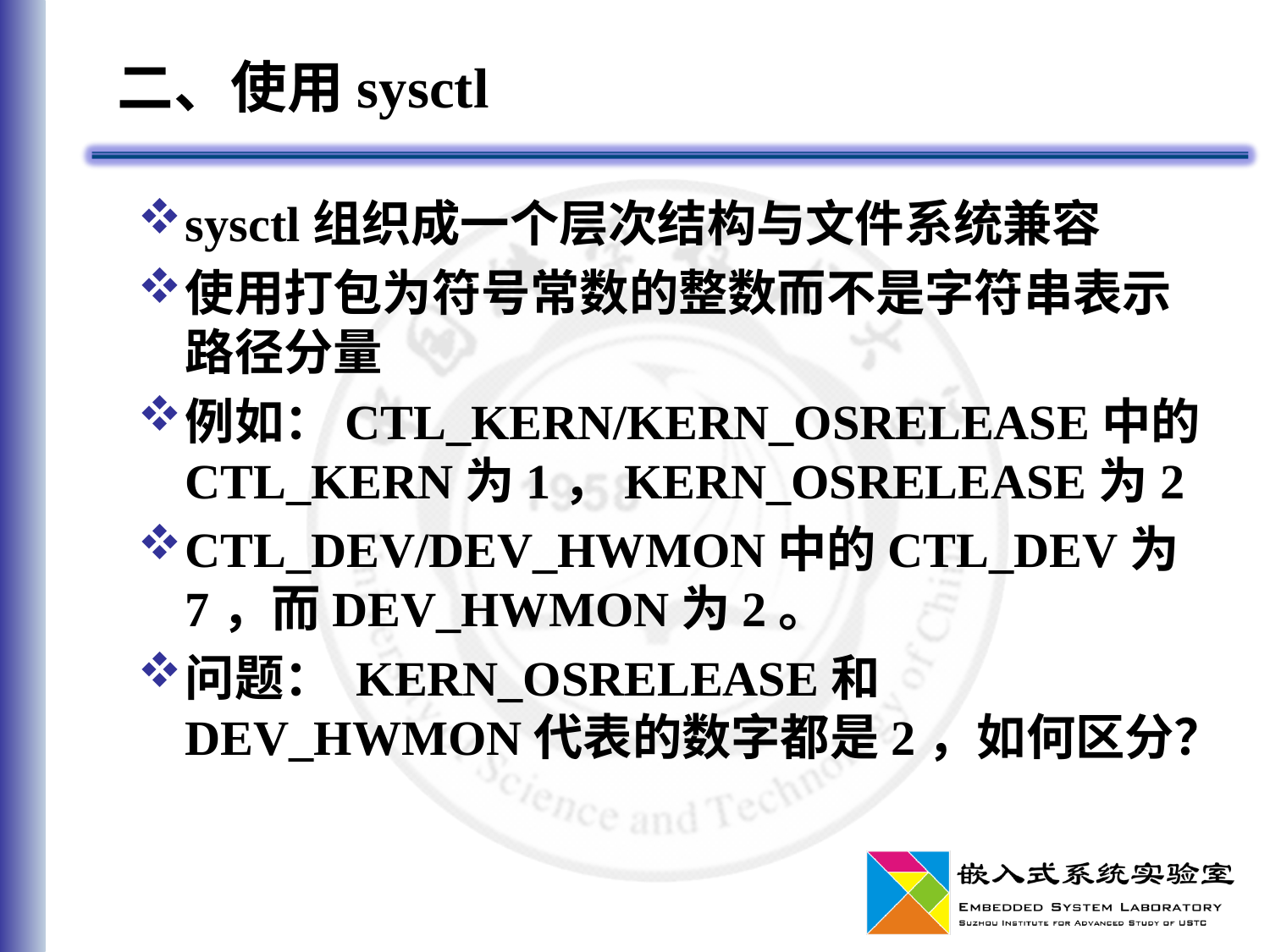

# 二、使用sysctl
sysctl组织成一个层次结构与文件系统兼容
使用打包为符号常数的整数而不是字符串表示路径分量
例如：CTL_KERN/KERN_OSRELEASE中的CTL_KERN为1，KERN_OSRELEASE为2
CTL_DEV/DEV_HWMON中的CTL_DEV为7，而DEV_HWMON为2。
问题： KERN_OSRELEASE和DEV_HWMON代表的数字都是2，如何区分？